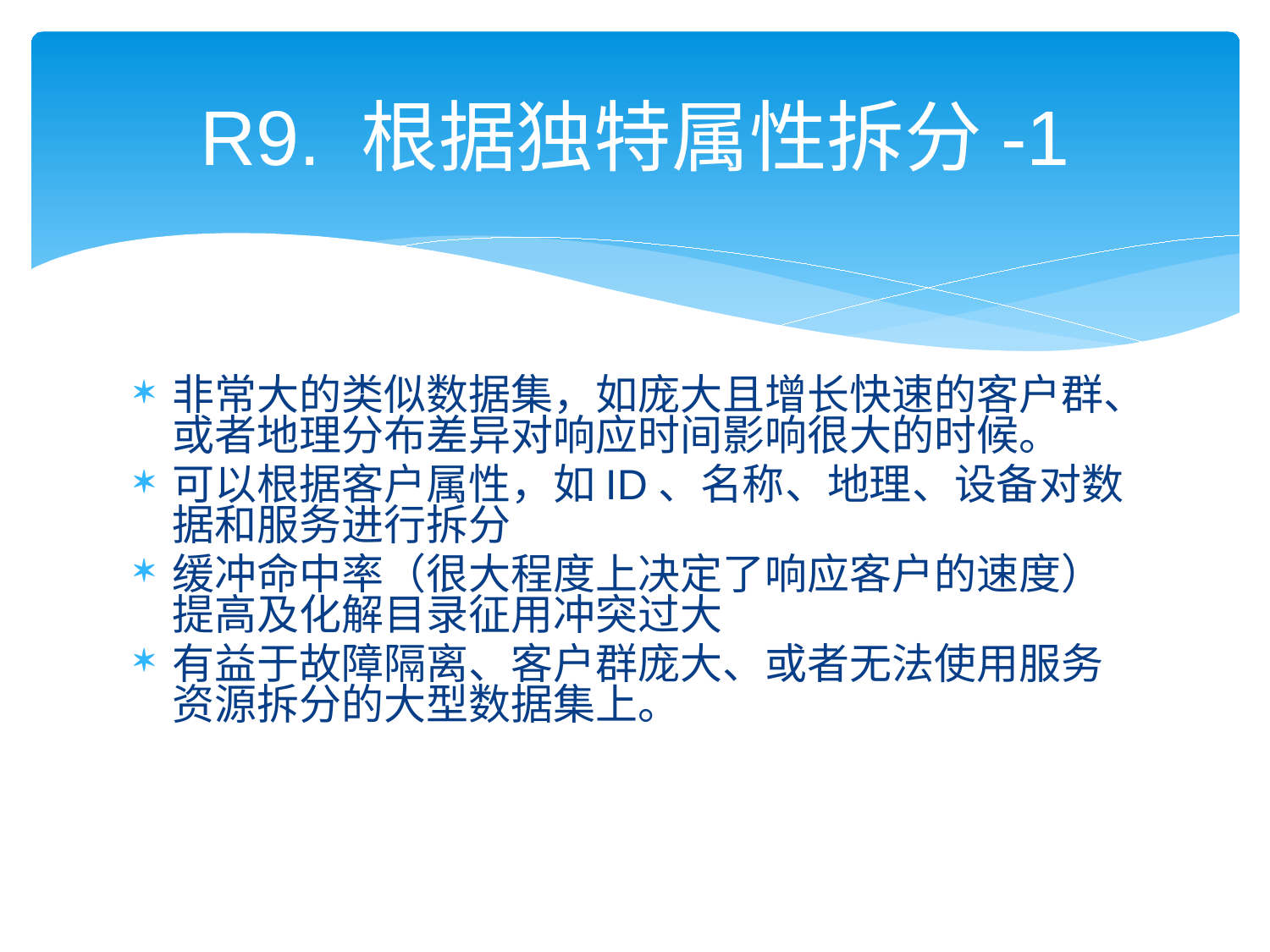

# R9. 根据独特属性拆分-1
非常大的类似数据集，如庞大且增长快速的客户群、或者地理分布差异对响应时间影响很大的时候。
可以根据客户属性，如ID、名称、地理、设备对数据和服务进行拆分
缓冲命中率（很大程度上决定了响应客户的速度）提高及化解目录征用冲突过大
有益于故障隔离、客户群庞大、或者无法使用服务资源拆分的大型数据集上。